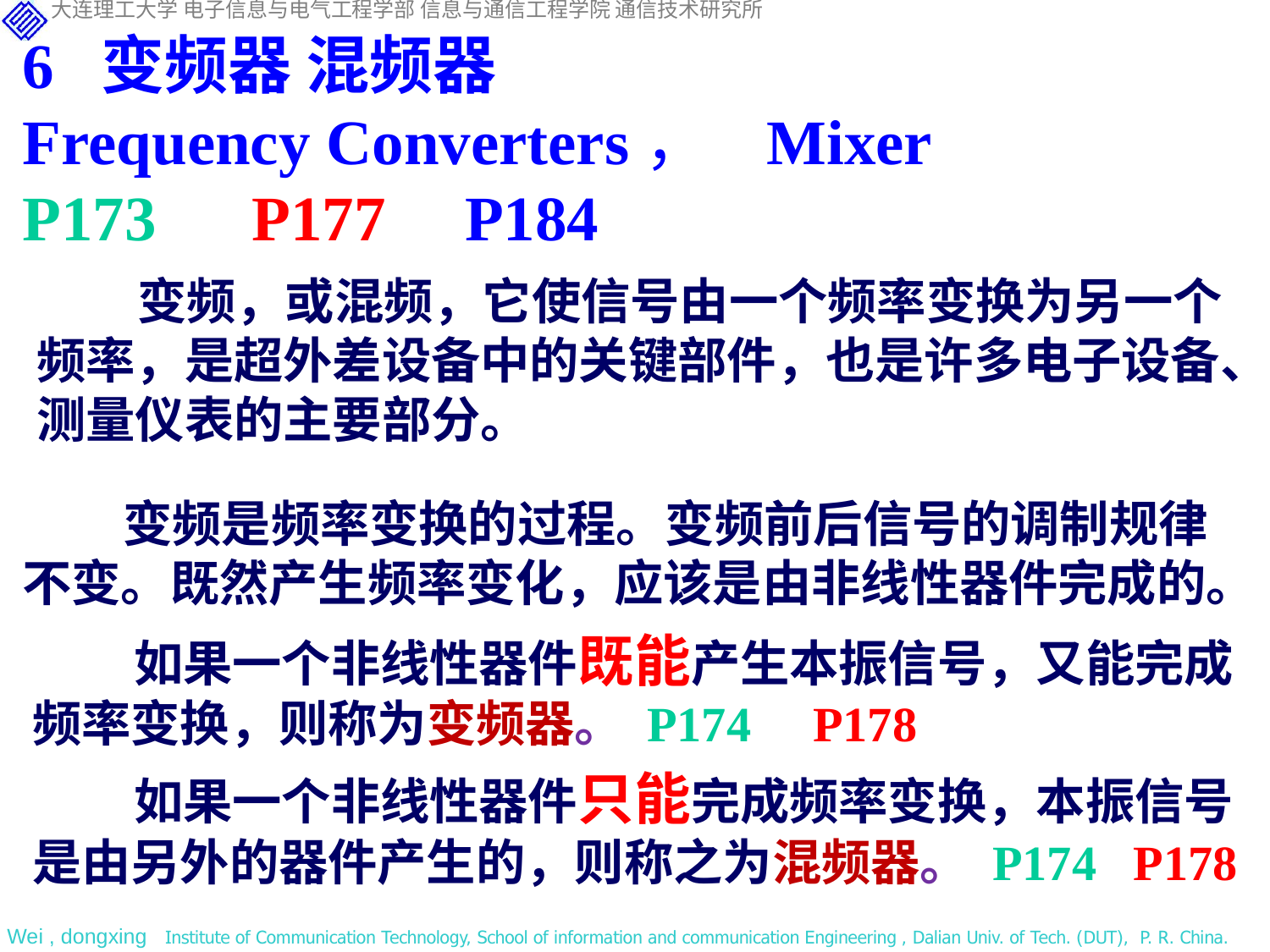

6  变频器 混频器
Frequency Converters，   Mixer
P173      P177     P184
变频，或混频，它使信号由一个频率变换为另一个频率，是超外差设备中的关键部件，也是许多电子设备、测量仪表的主要部分。
变频是频率变换的过程。变频前后信号的调制规律不变。既然产生频率变化，应该是由非线性器件完成的。
        如果一个非线性器件既能产生本振信号，又能完成频率变换，则称为变频器。 P174     P178
        如果一个非线性器件只能完成频率变换，本振信号是由另外的器件产生的，则称之为混频器。 P174   P178